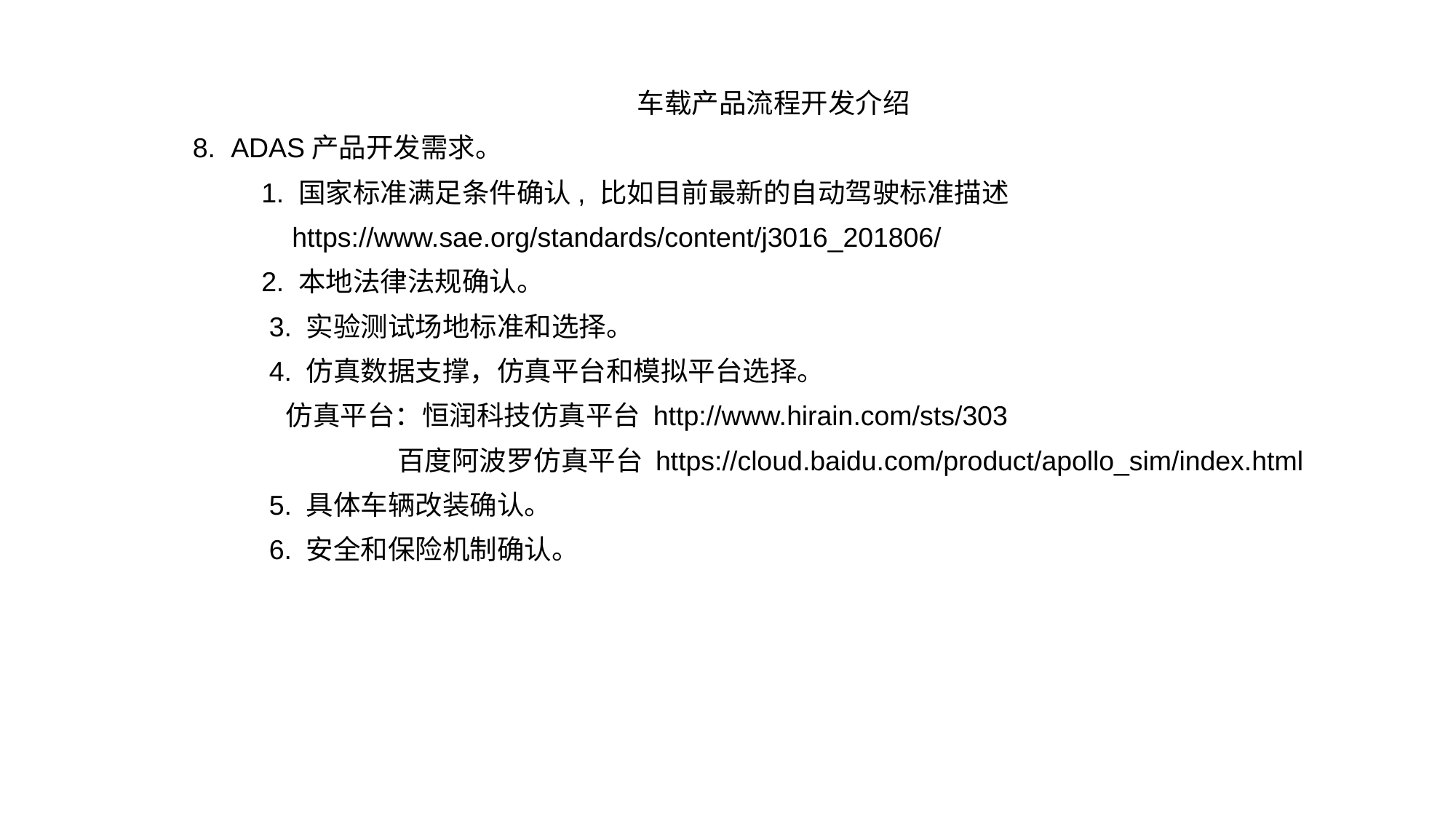

车载产品流程开发介绍
8.  ADAS产品开发需求。
         1. 国家标准满足条件确认, 比如目前最新的自动驾驶标准描述
             https://www.sae.org/standards/content/j3016_201806/
         2. 本地法律法规确认。
          3. 实验测试场地标准和选择。
          4. 仿真数据支撑，仿真平台和模拟平台选择。
              仿真平台：恒润科技仿真平台 http://www.hirain.com/sts/303
                                百度阿波罗仿真平台 https://cloud.baidu.com/product/apollo_sim/index.html
          5. 具体车辆改装确认。
          6. 安全和保险机制确认。